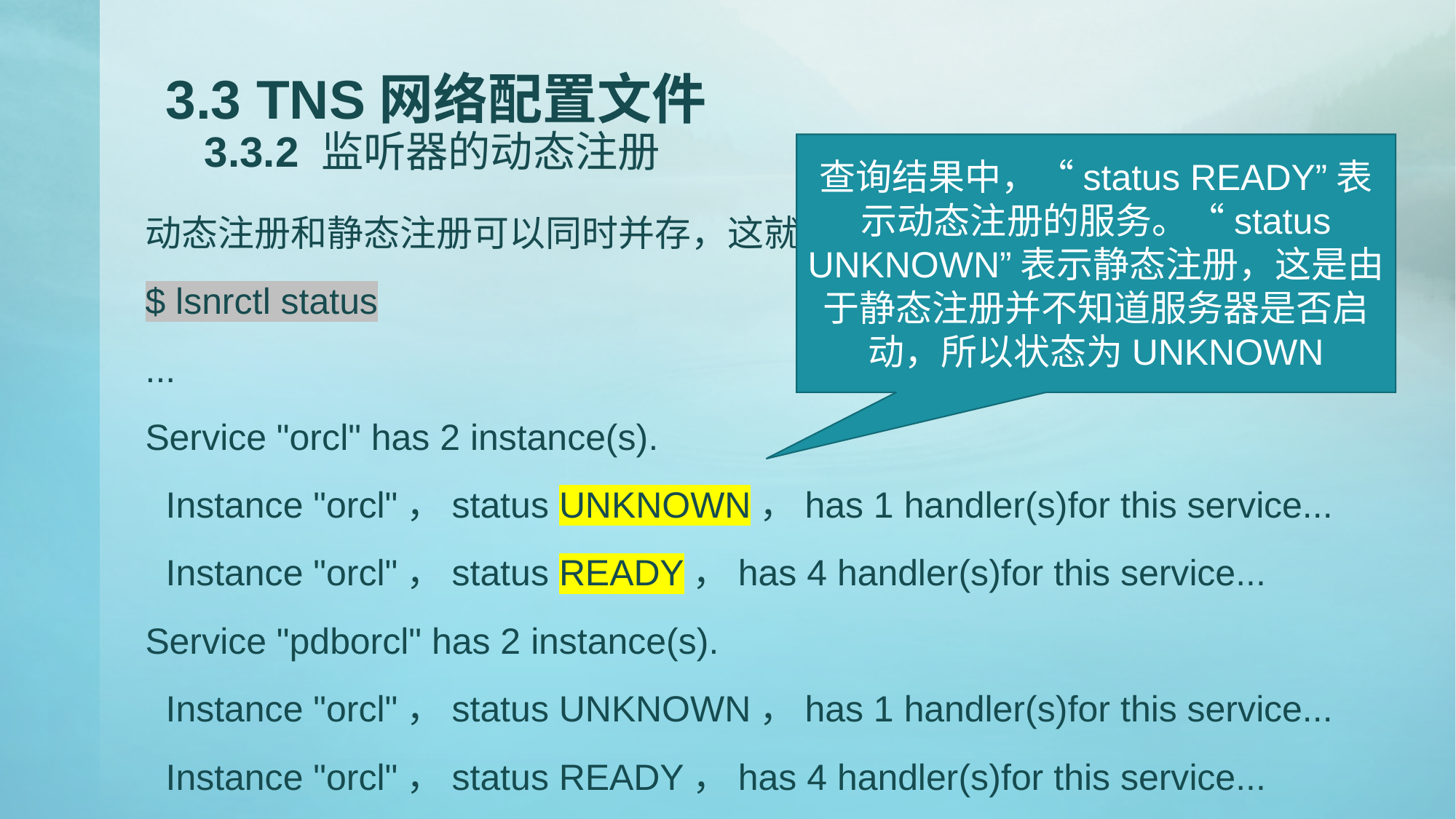

# 3.3 TNS网络配置文件 3.3.2 监听器的动态注册
查询结果中，“status READY”表示动态注册的服务。“status UNKNOWN”表示静态注册，这是由于静态注册并不知道服务器是否启动，所以状态为UNKNOWN
动态注册和静态注册可以同时并存，这就提供了连接数据库的多种方式：
$ lsnrctl status
...
Service "orcl" has 2 instance(s).
  Instance "orcl"，status UNKNOWN，has 1 handler(s)for this service...
  Instance "orcl"，status READY，has 4 handler(s)for this service...
Service "pdborcl" has 2 instance(s).
  Instance "orcl"，status UNKNOWN，has 1 handler(s)for this service...
  Instance "orcl"，status READY，has 4 handler(s)for this service...